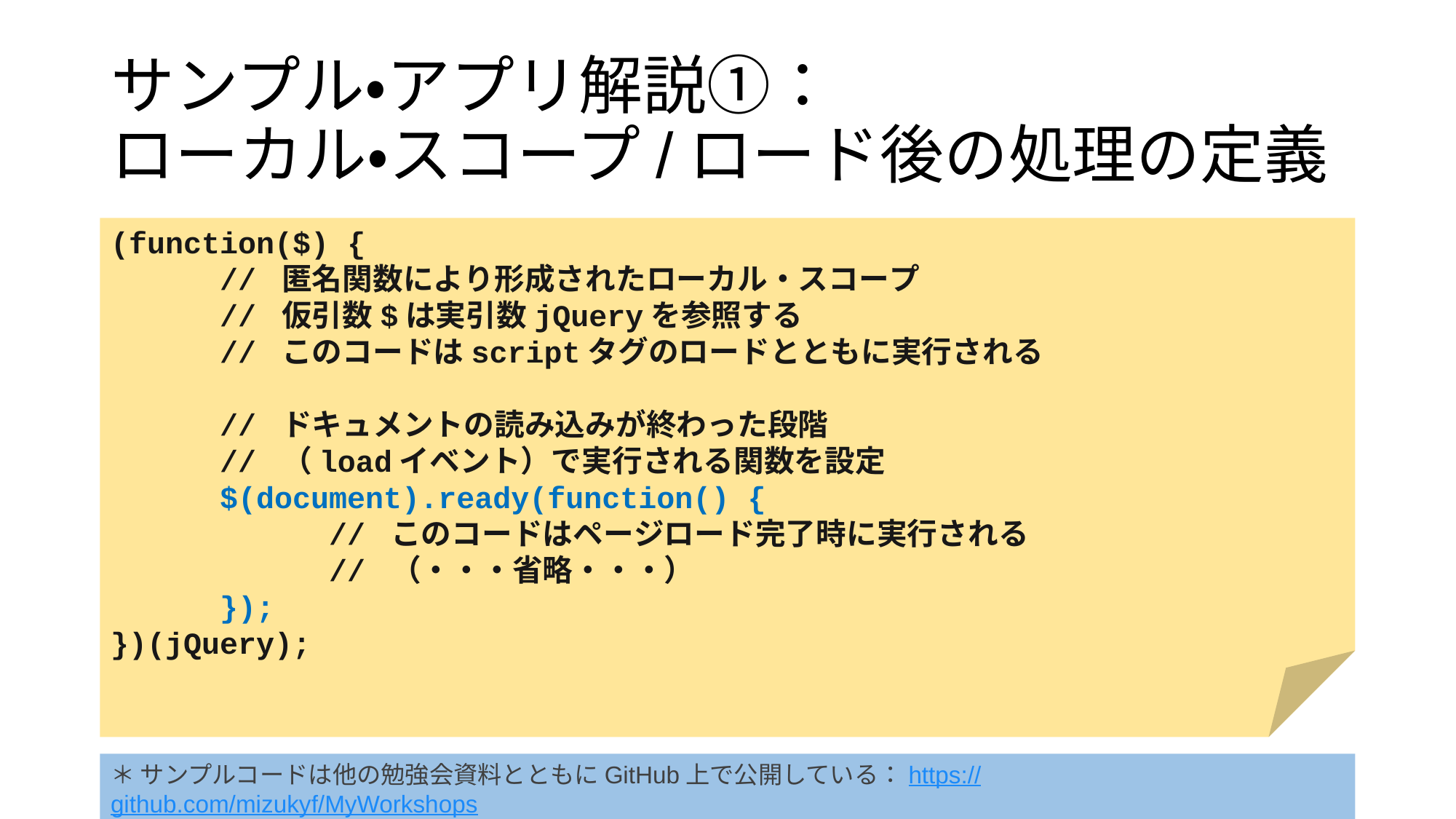

# サンプル・アプリ解説①： ローカル・スコープ/ロード後の処理の定義

(function($) {
	// 匿名関数により形成されたローカル・スコープ
	// 仮引数$は実引数jQueryを参照する
	// このコードはscriptタグのロードとともに実行される

	// ドキュメントの読み込みが終わった段階
	// （loadイベント）で実行される関数を設定
	$(document).ready(function() {
		// このコードはページロード完了時に実行される
		// （・・・省略・・・）
	});
})(jQuery);
＊ サンプルコードは他の勉強会資料とともにGitHub上で公開している：https://github.com/mizukyf/MyWorkshops